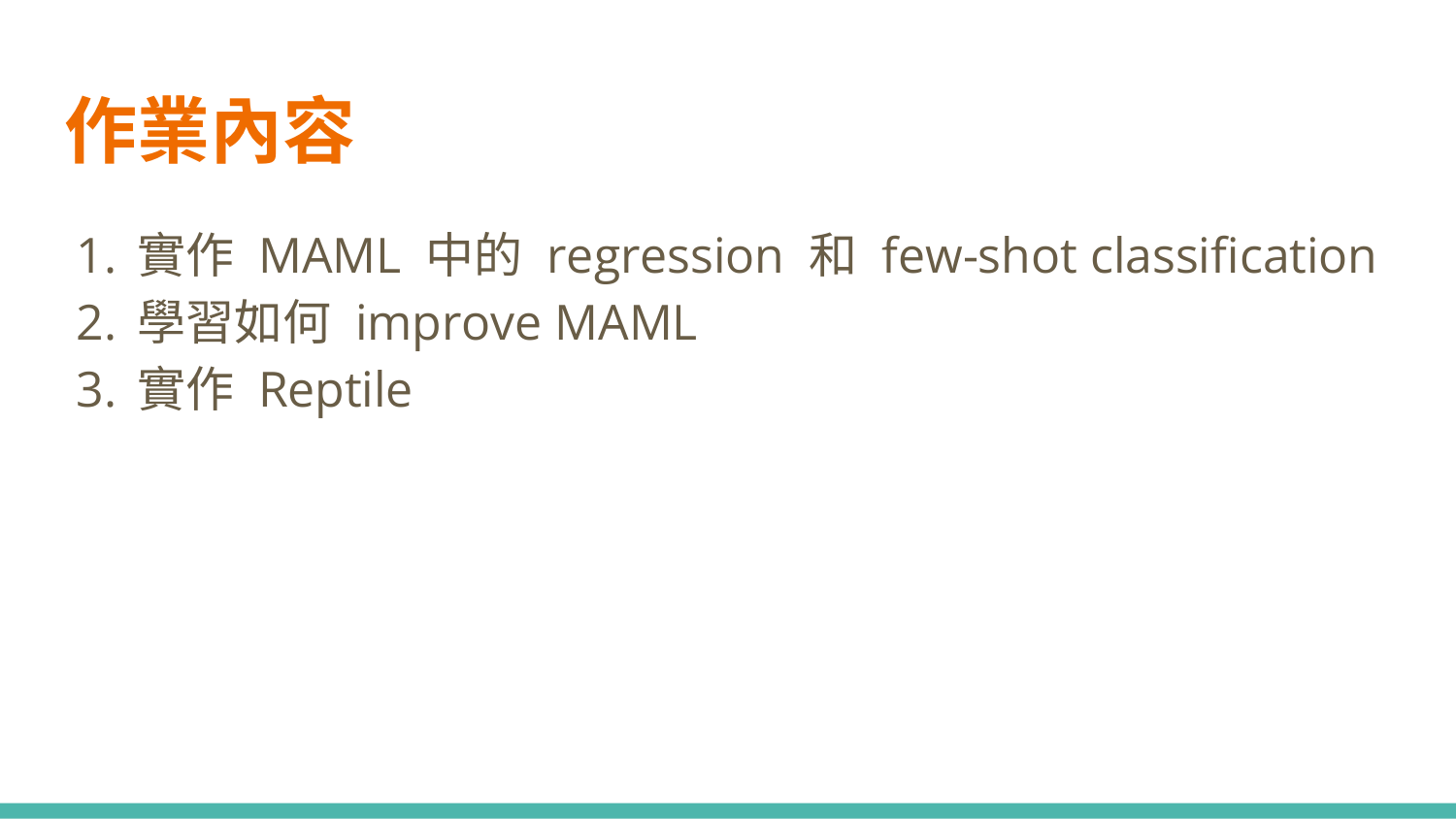

# 作業內容
實作 MAML 中的 regression 和 few-shot classification
學習如何 improve MAML
實作 Reptile